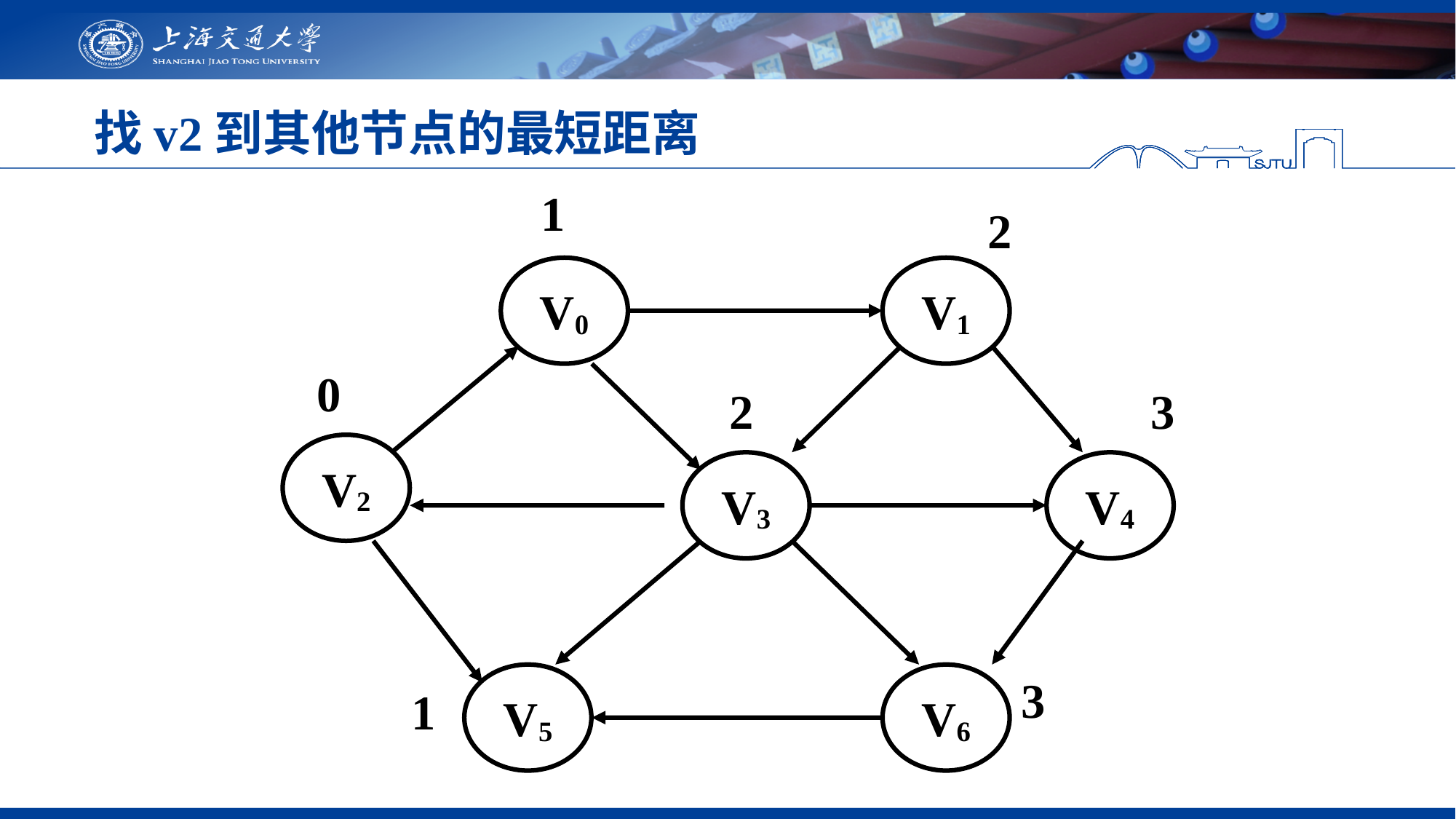

找v2到其他节点的最短距离
1
2
V0
V1

V2
V3
V4

V5
V6

0
2
3
3
1